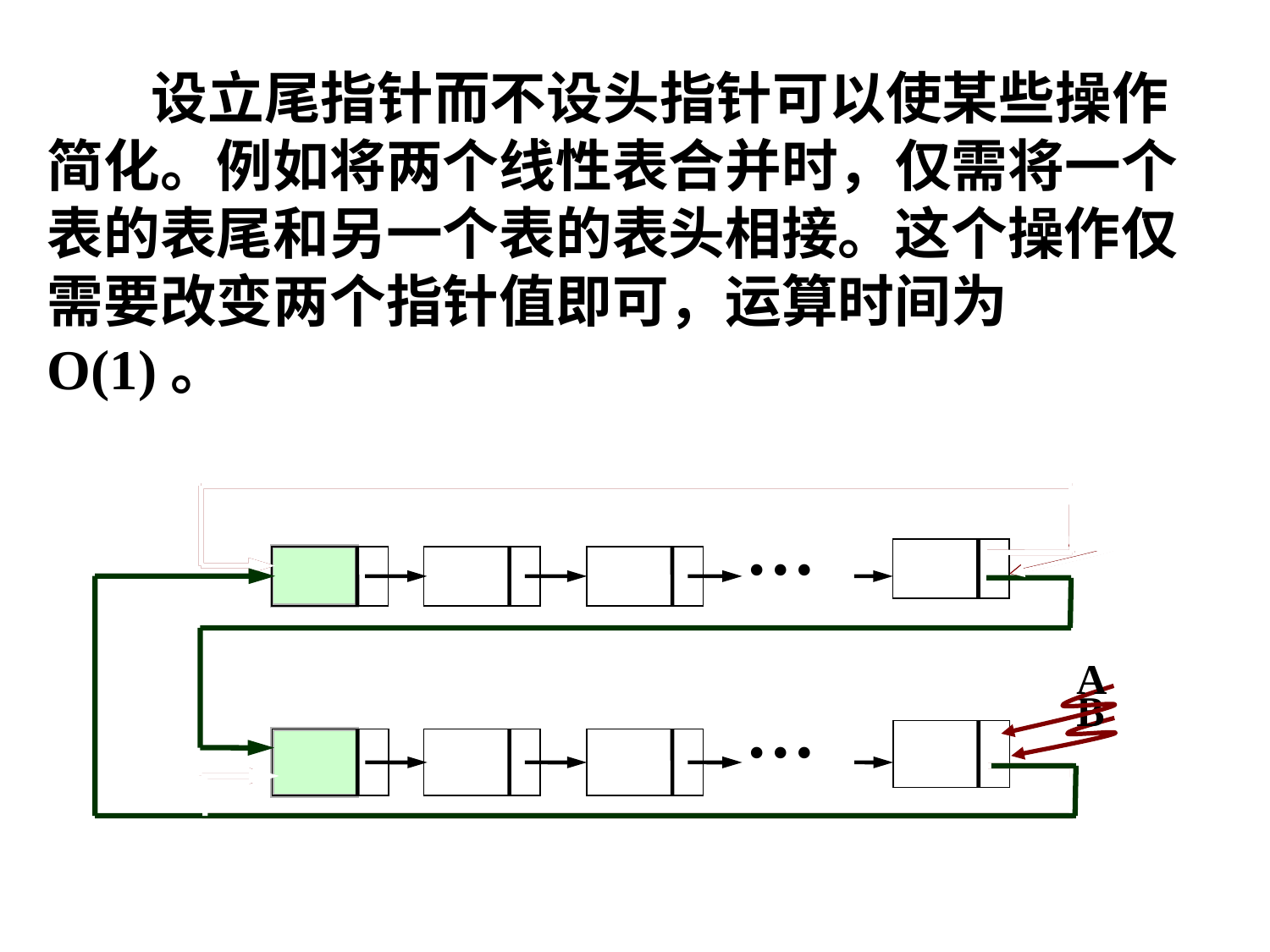

设立尾指针而不设头指针可以使某些操作简化。例如将两个线性表合并时，仅需将一个表的表尾和另一个表的表头相接。这个操作仅需要改变两个指针值即可，运算时间为O(1)。

A

…

A

B

…